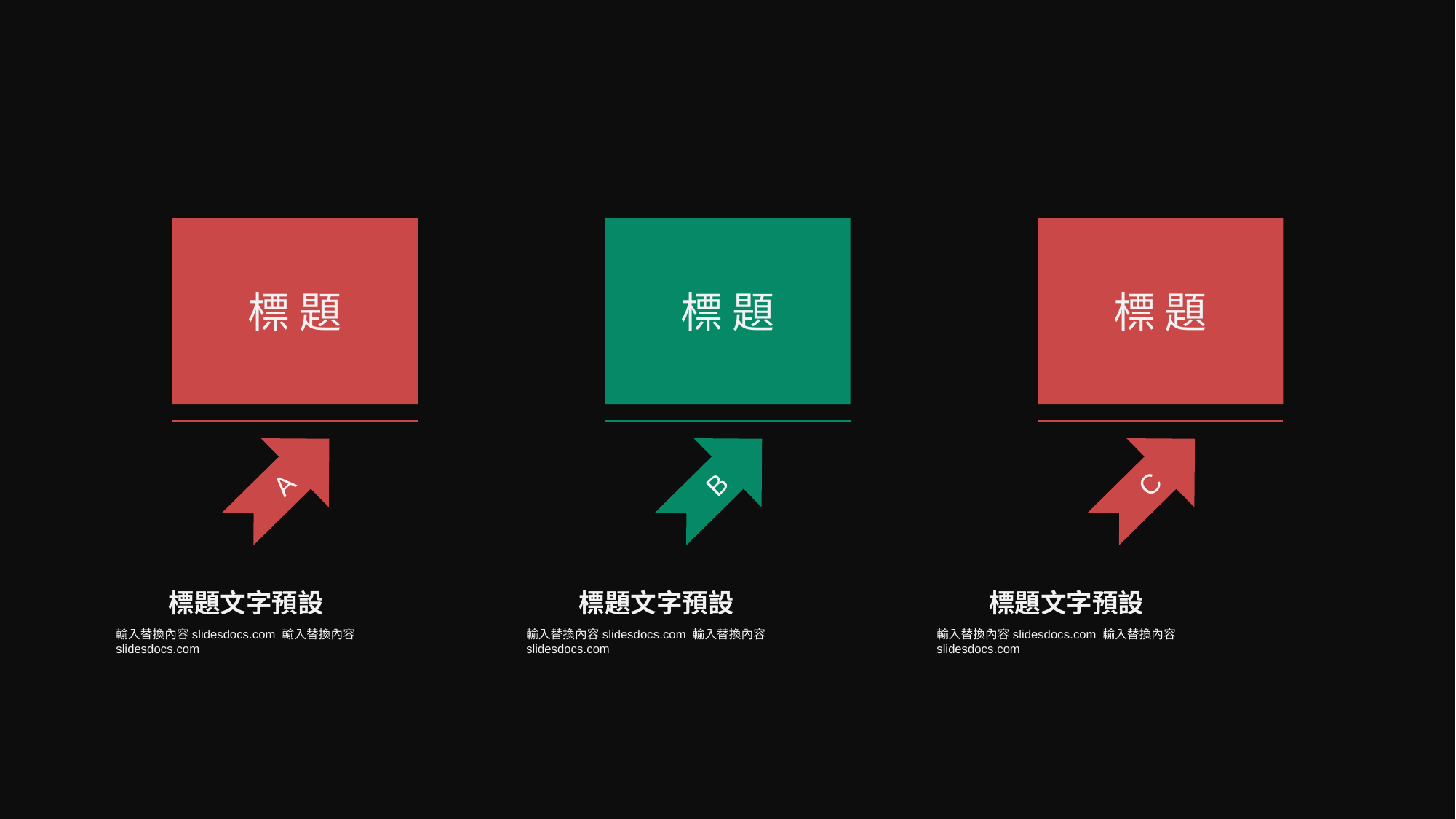

標題
標題
標題
A
B
C
標題文字預設
標題文字預設
標題文字預設
輸入替換內容slidesdocs.com 輸入替換內容slidesdocs.com
輸入替換內容slidesdocs.com 輸入替換內容slidesdocs.com
輸入替換內容slidesdocs.com 輸入替換內容slidesdocs.com